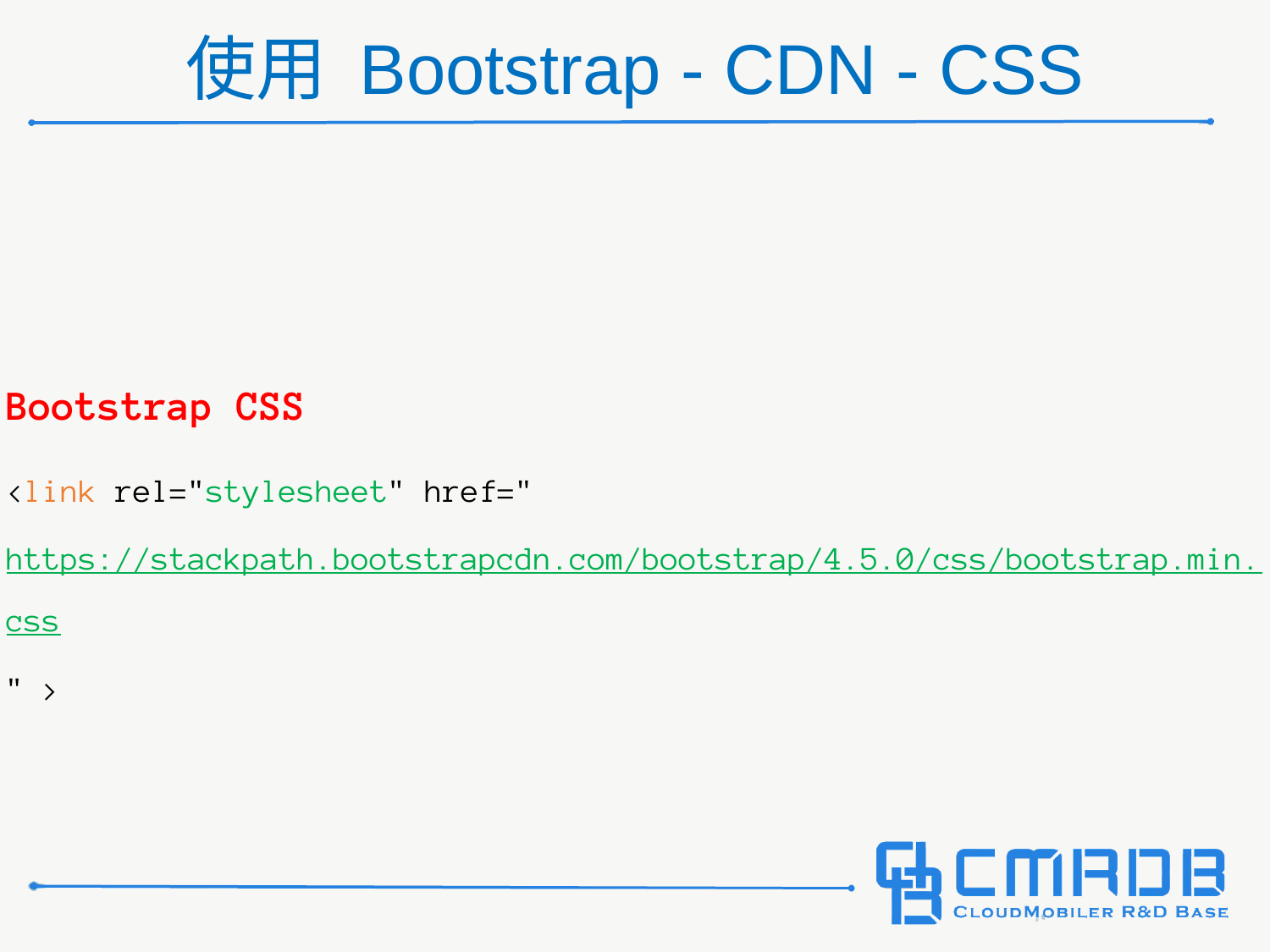

# 使用 Bootstrap - CDN - CSS
Bootstrap CSS
<link rel="stylesheet" href="https://stackpath.bootstrapcdn.com/bootstrap/4.5.0/css/bootstrap.min.css" >